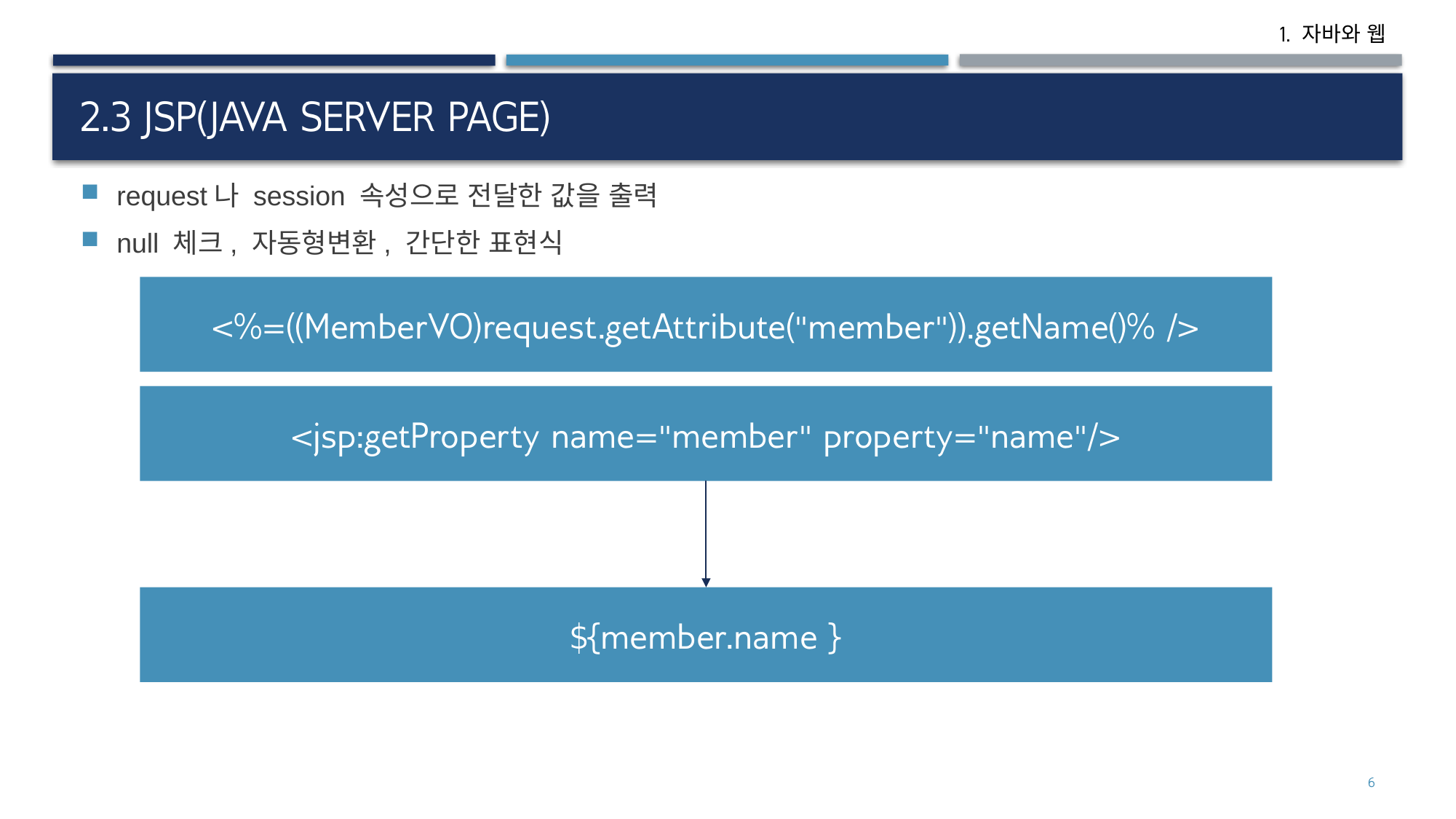

# 2.3 jsp(java server page)
request나 session 속성으로 전달한 값을 출력
null 체크, 자동형변환, 간단한 표현식

<%=((MemberVO)request.getAttribute("member")).getName()% />
<jsp:getProperty name="member" property="name"/>
${member.name }
6